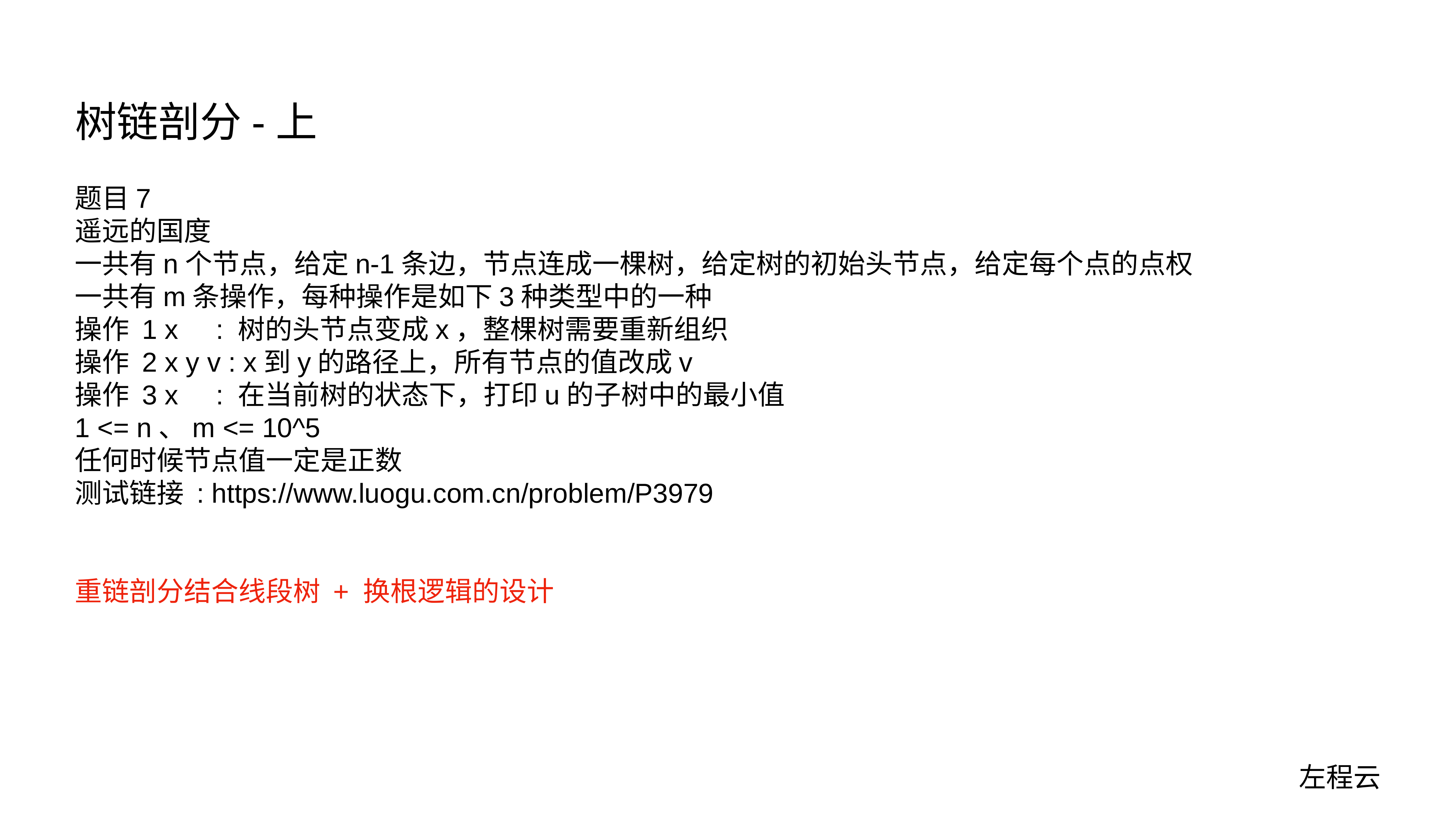

# 树链剖分-上
题目7
遥远的国度
一共有n个节点，给定n-1条边，节点连成一棵树，给定树的初始头节点，给定每个点的点权
一共有m条操作，每种操作是如下3种类型中的一种
操作 1 x     : 树的头节点变成x，整棵树需要重新组织
操作 2 x y v : x到y的路径上，所有节点的值改成v
操作 3 x     : 在当前树的状态下，打印u的子树中的最小值
1 <= n、m <= 10^5
任何时候节点值一定是正数
测试链接 : https://www.luogu.com.cn/problem/P3979

重链剖分结合线段树 + 换根逻辑的设计
左程云